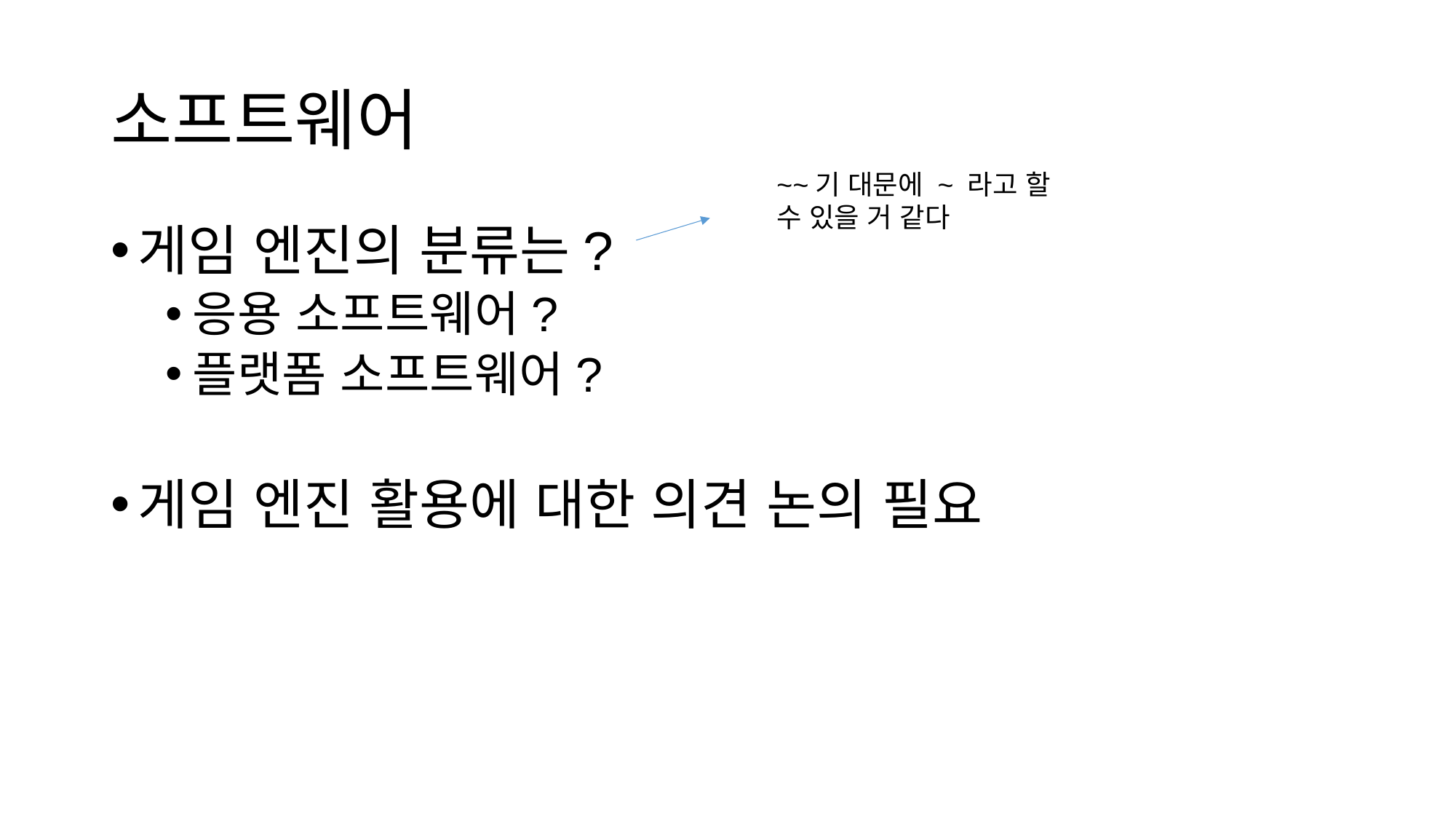

# 소프트웨어
~~기 대문에 ~ 라고 할 수 있을 거 같다
게임 엔진의 분류는?
응용 소프트웨어?
플랫폼 소프트웨어?

게임 엔진 활용에 대한 의견 논의 필요